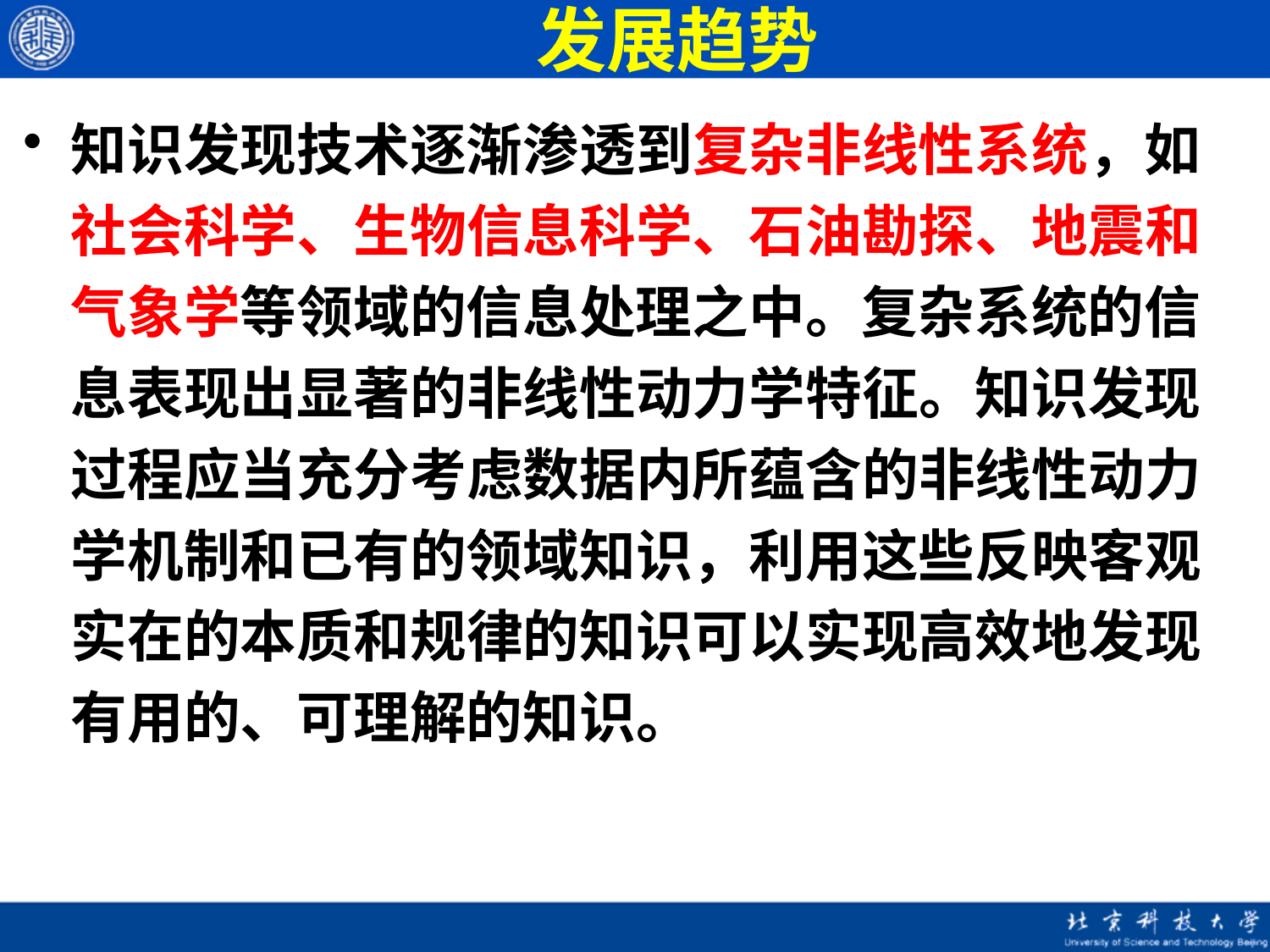

# 发展趋势
知识发现技术逐渐渗透到复杂非线性系统，如社会科学、生物信息科学、石油勘探、地震和气象学等领域的信息处理之中。复杂系统的信息表现出显著的非线性动力学特征。知识发现过程应当充分考虑数据内所蕴含的非线性动力学机制和已有的领域知识，利用这些反映客观实在的本质和规律的知识可以实现高效地发现有用的、可理解的知识。